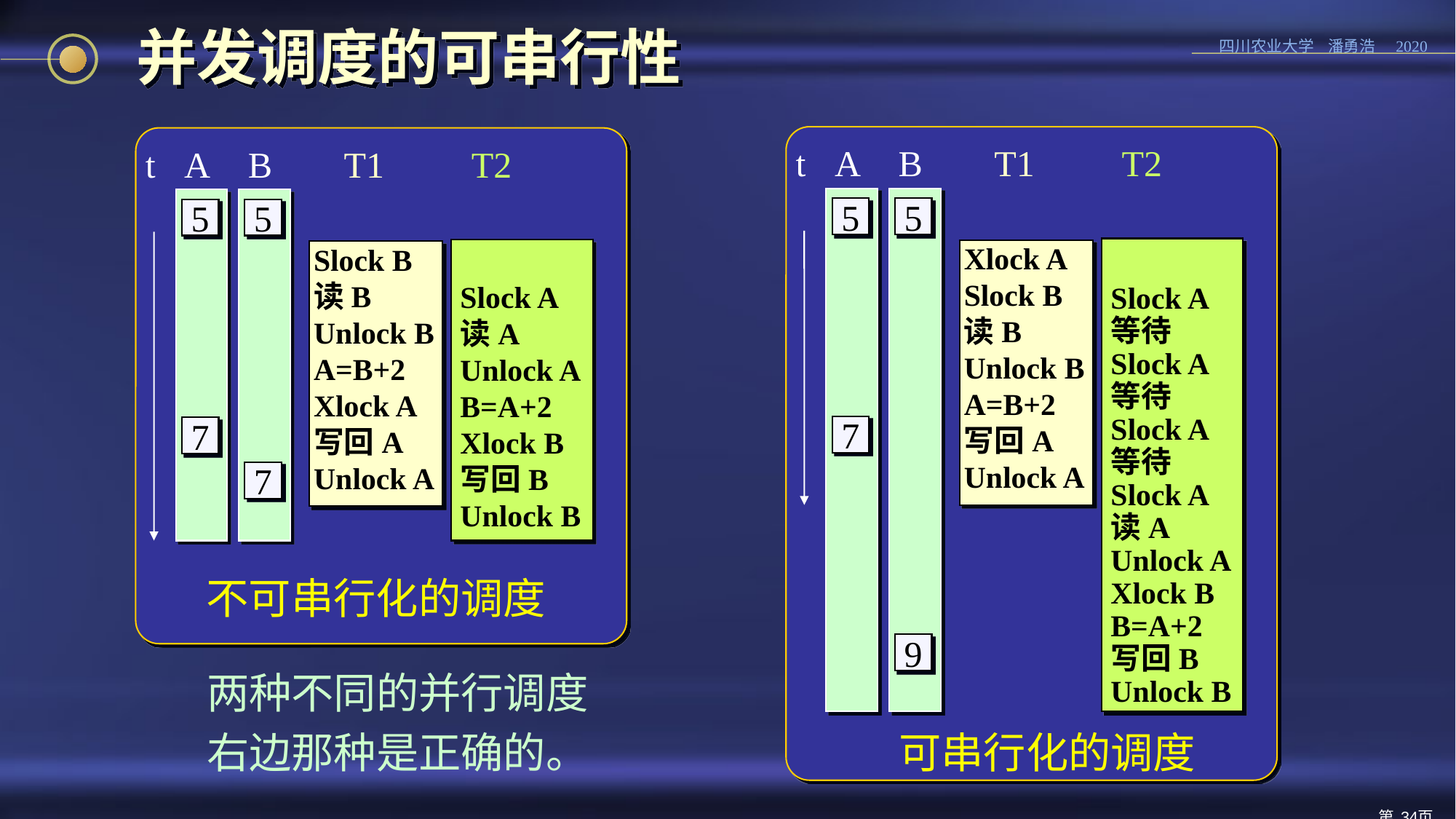

# 并发调度的可串行性

t
A
B
T1
T2
t
A
B
T1
T2

5
5
5
5

Xlock A
Slock B
读B
Unlock B
A=B+2
写回A
Unlock A

Slock B
读B
Unlock B
A=B+2
Xlock A
写回A
Unlock A

Slock A
读A
Unlock A
B=A+2
Xlock B
写回B
Unlock B
Slock A
等待
Slock A
等待
Slock A
等待
Slock A
读A
Unlock A
Xlock B
B=A+2
写回B
Unlock B
7
7
7
不可串行化的调度
9
两种不同的并行调度
右边那种是正确的。
可串行化的调度